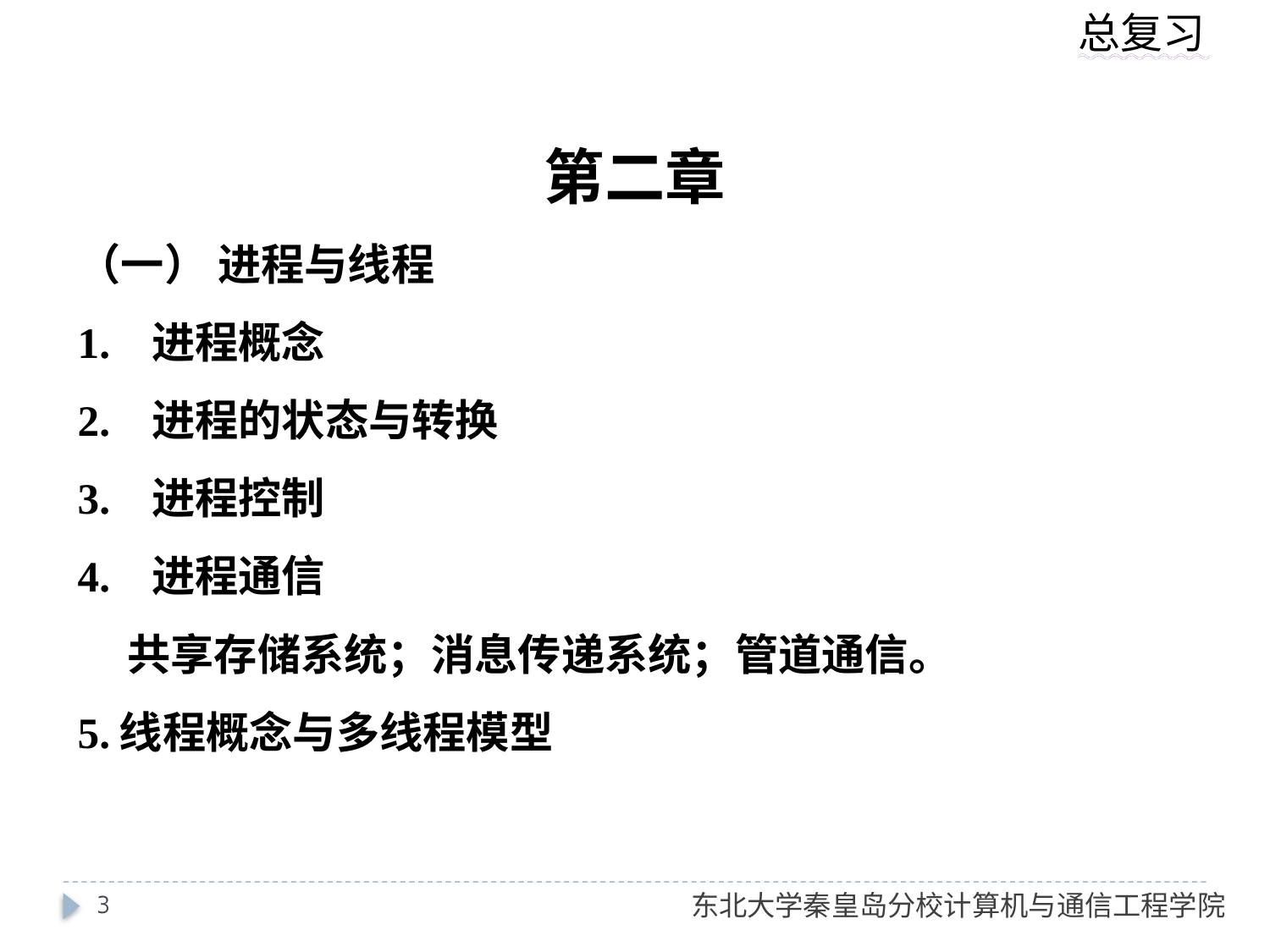

第二章
（一） 进程与线程
1.   进程概念
2.   进程的状态与转换
3.   进程控制
4.   进程通信
     共享存储系统；消息传递系统；管道通信。
5.线程概念与多线程模型
3